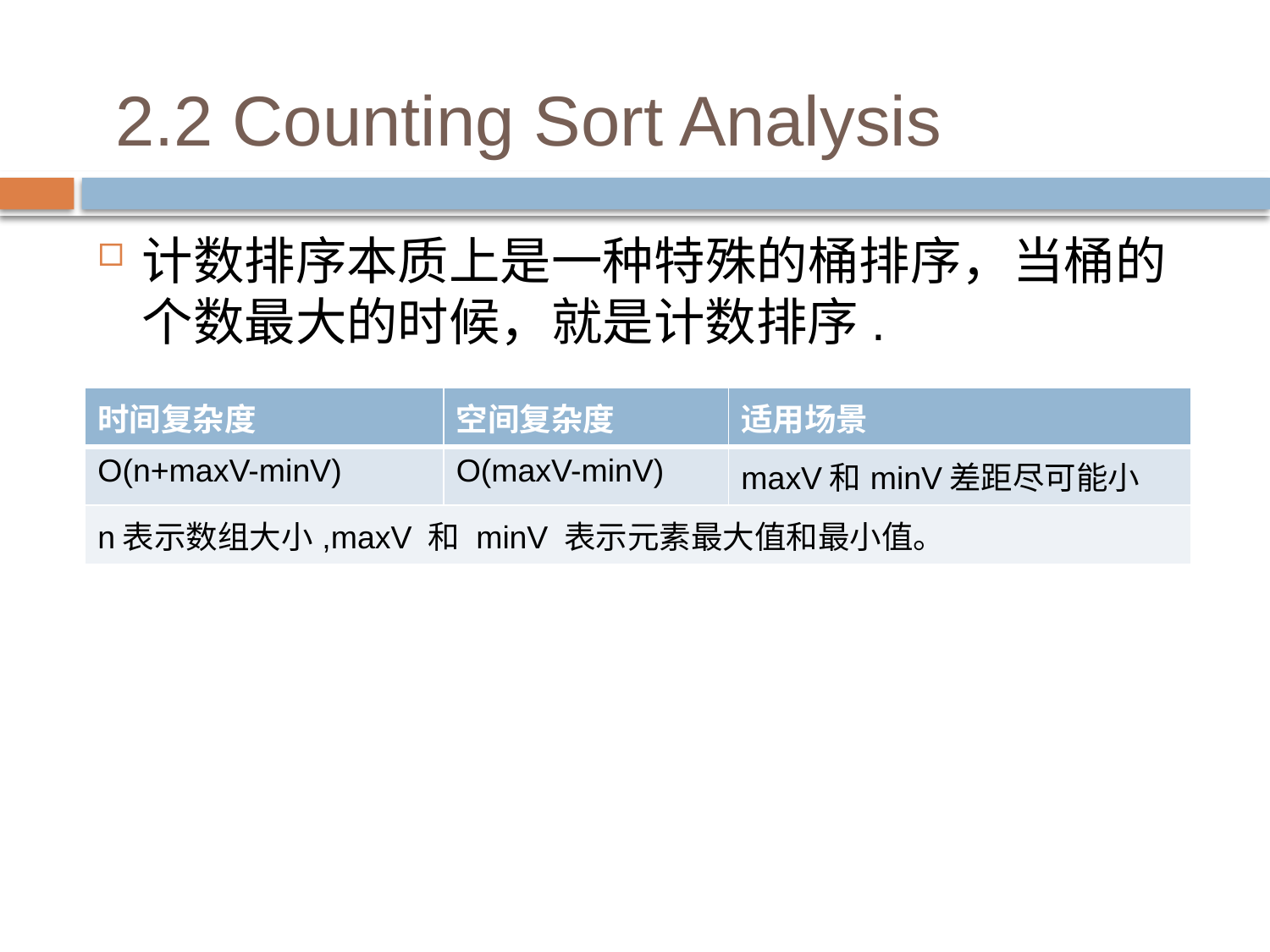

2.2 Counting Sort Analysis
计数排序本质上是一种特殊的桶排序，当桶的个数最大的时候，就是计数排序.

| 时间复杂度 | 空间复杂度 | 适用场景 |
| --- | --- | --- |
| O(n+maxV-minV) | O(maxV-minV) | maxV和minV差距尽可能小 |
| n表示数组大小,maxV 和 minV 表示元素最大值和最小值。 |  |  |